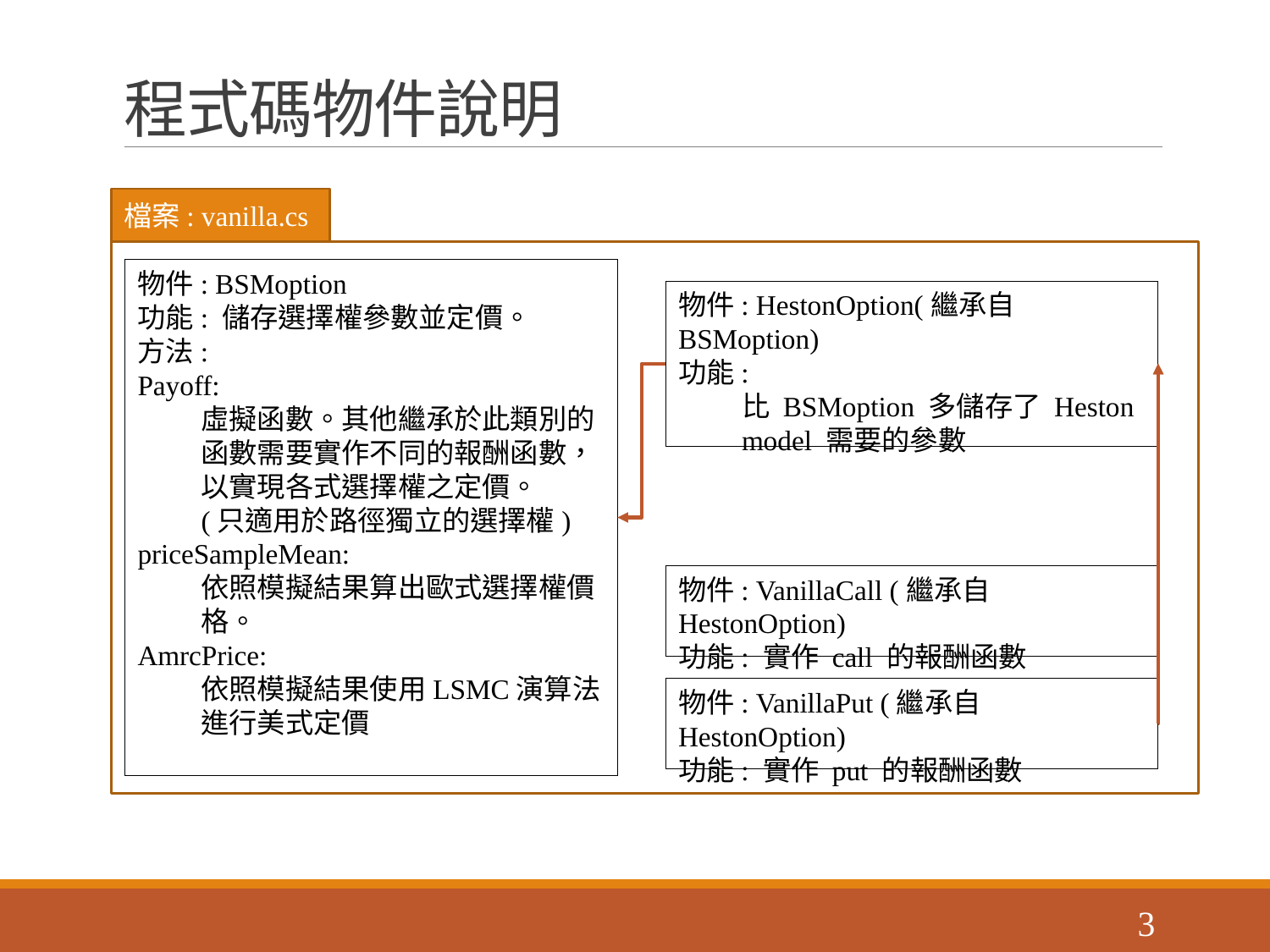

# 程式碼物件說明
檔案: vanilla.cs

物件: BSMoption
功能: 儲存選擇權參數並定價。
方法:
Payoff:
虛擬函數。其他繼承於此類別的函數需要實作不同的報酬函數，以實現各式選擇權之定價。
(只適用於路徑獨立的選擇權)
priceSampleMean:
依照模擬結果算出歐式選擇權價格。
AmrcPrice:
依照模擬結果使用LSMC演算法進行美式定價

物件: HestonOption(繼承自BSMoption)
功能:
比 BSMoption 多儲存了 Heston model 需要的參數
物件: VanillaCall (繼承自 HestonOption)
功能: 實作 call 的報酬函數
物件: VanillaPut (繼承自 HestonOption)
功能: 實作 put 的報酬函數
3